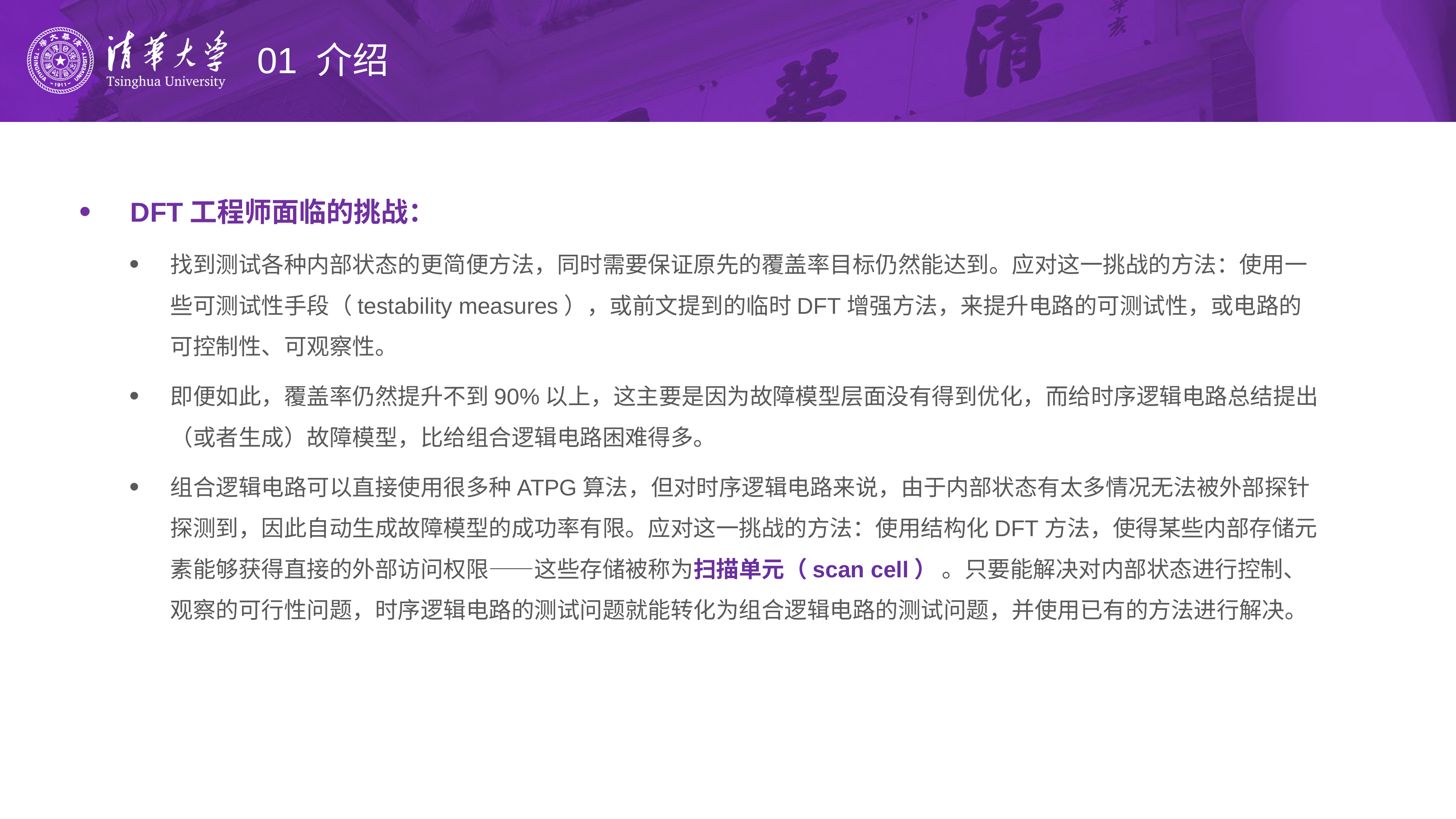

# 01 介绍
DFT工程师面临的挑战：
找到测试各种内部状态的更简便方法，同时需要保证原先的覆盖率目标仍然能达到。应对这一挑战的方法：使用一些可测试性手段（testability measures），或前文提到的临时DFT增强方法，来提升电路的可测试性，或电路的可控制性、可观察性。
即便如此，覆盖率仍然提升不到90%以上，这主要是因为故障模型层面没有得到优化，而给时序逻辑电路总结提出（或者生成）故障模型，比给组合逻辑电路困难得多。
组合逻辑电路可以直接使用很多种ATPG算法，但对时序逻辑电路来说，由于内部状态有太多情况无法被外部探针探测到，因此自动生成故障模型的成功率有限。应对这一挑战的方法：使用结构化DFT方法，使得某些内部存储元素能够获得直接的外部访问权限——这些存储被称为扫描单元（scan cell） 。只要能解决对内部状态进行控制、观察的可行性问题，时序逻辑电路的测试问题就能转化为组合逻辑电路的测试问题，并使用已有的方法进行解决。